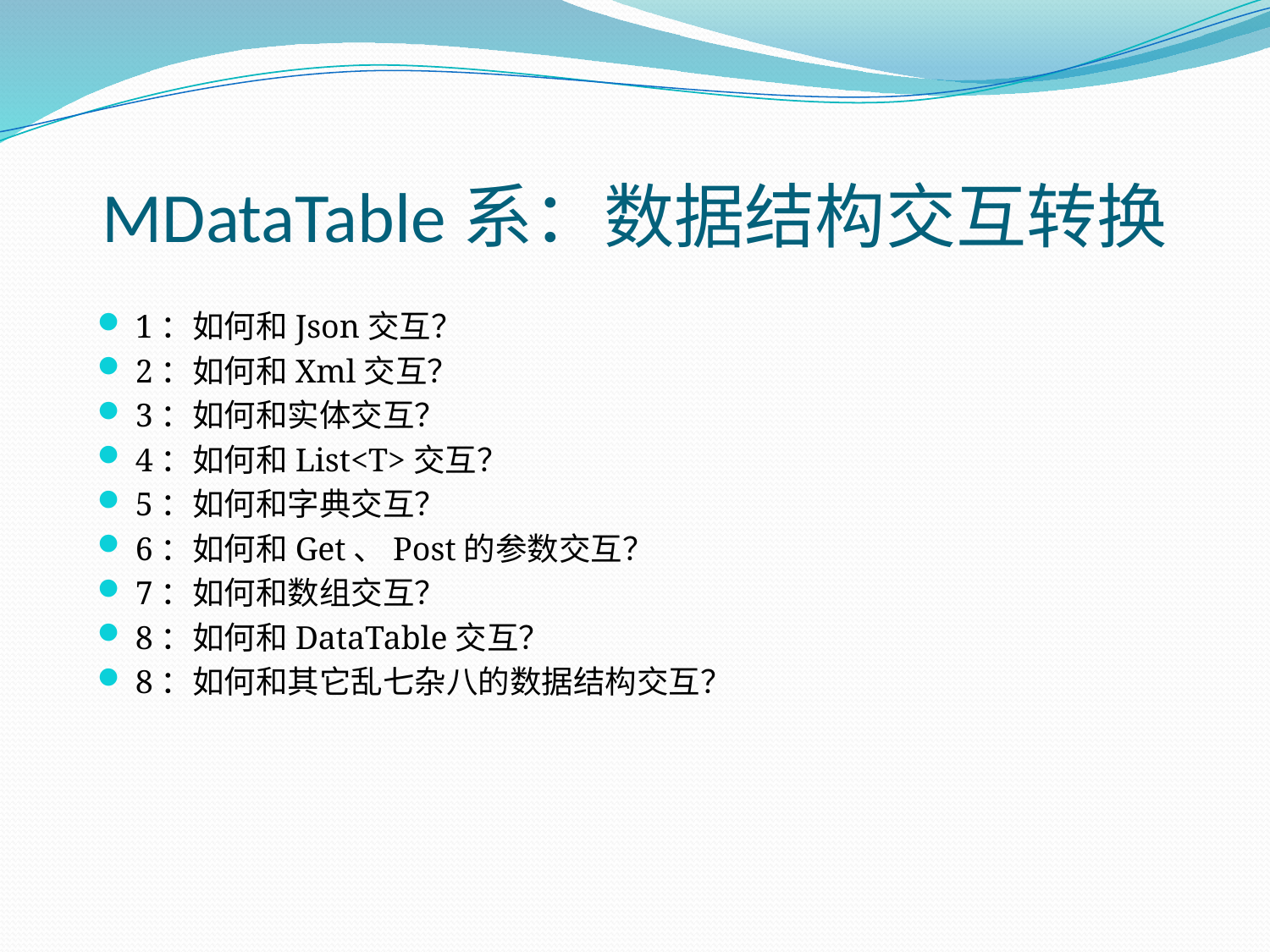

# MDataTable系：数据结构交互转换

1：如何和Json交互？
2：如何和Xml交互？
3：如何和实体交互？
4：如何和List<T>交互？
5：如何和字典交互？
6：如何和Get、Post的参数交互？
7：如何和数组交互？
8：如何和DataTable交互？
8：如何和其它乱七杂八的数据结构交互？